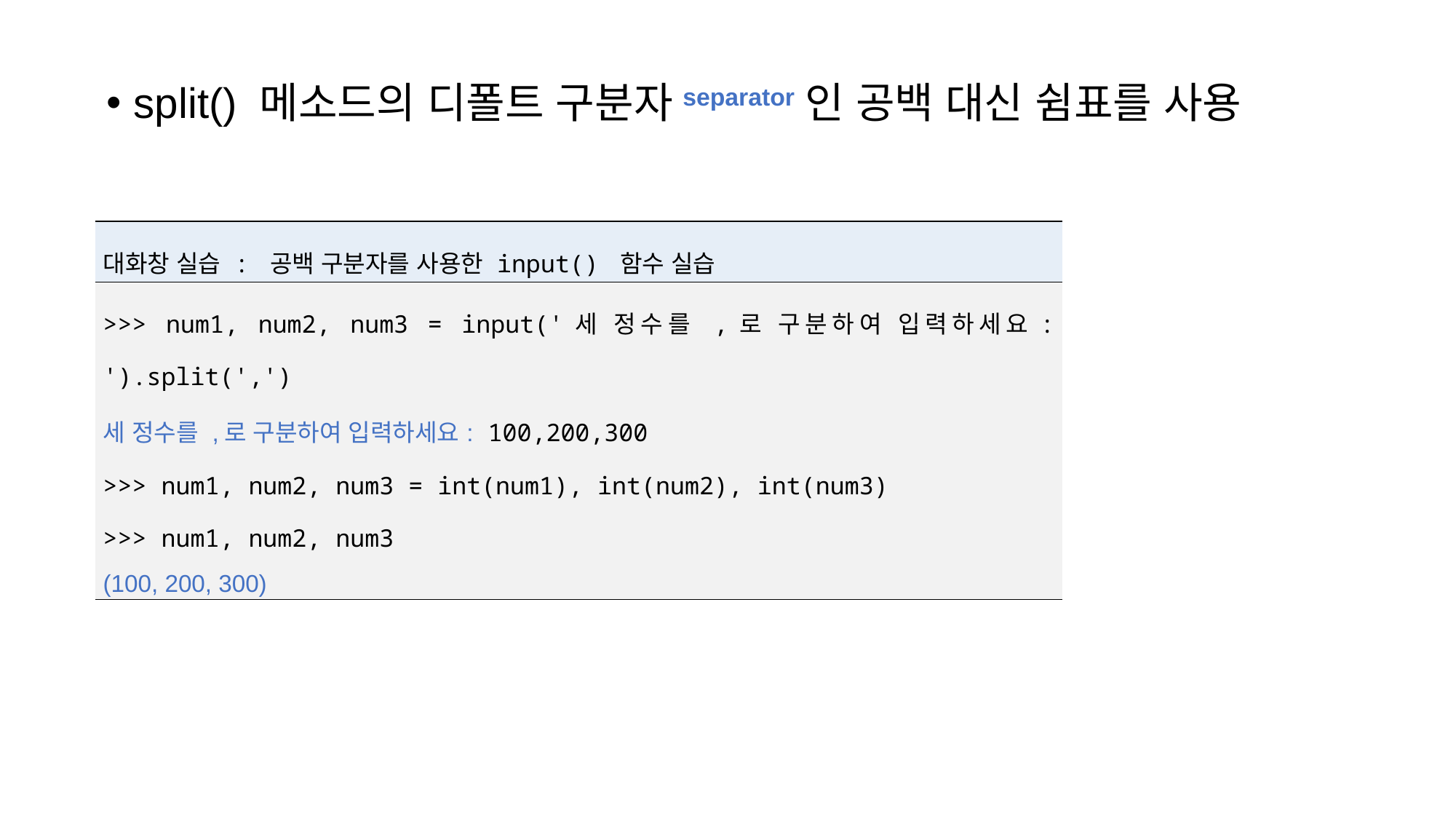

split() 메소드의 디폴트 구분자separator인 공백 대신 쉼표를 사용

| 대화창 실습 : 공백 구분자를 사용한 input() 함수 실습 |
| --- |
| >>> num1, num2, num3 = input('세 정수를 ,로 구분하여 입력하세요: ').split(',') 세 정수를 ,로 구분하여 입력하세요: 100,200,300 >>> num1, num2, num3 = int(num1), int(num2), int(num3) >>> num1, num2, num3 (100, 200, 300) |